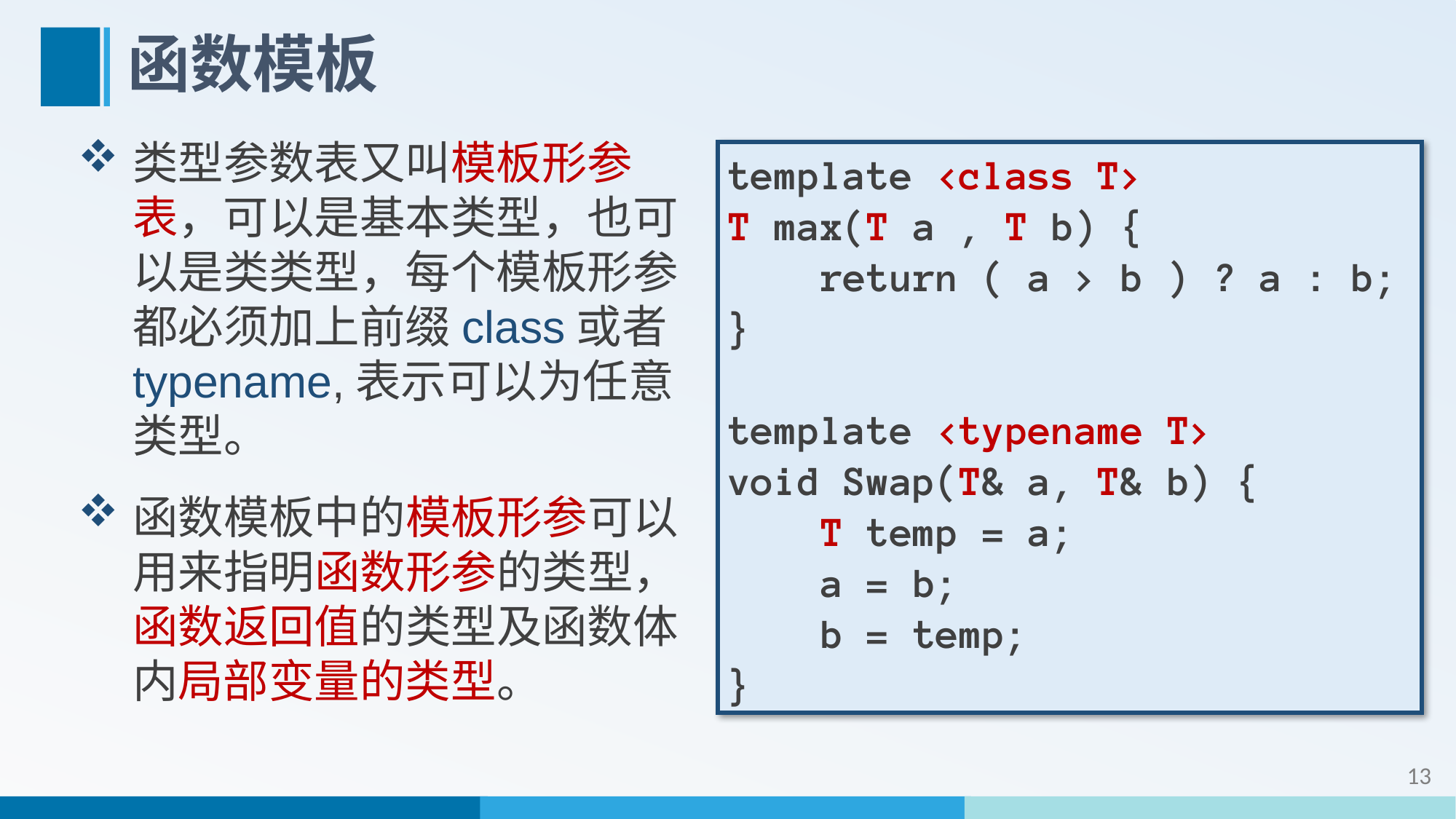

# 函数模板
类型参数表又叫模板形参表，可以是基本类型，也可以是类类型，每个模板形参都必须加上前缀class或者typename,表示可以为任意类型。
函数模板中的模板形参可以用来指明函数形参的类型，函数返回值的类型及函数体内局部变量的类型。
template <class T>
T max(T a , T b) {
    return ( a > b ) ? a : b;
}

template <typename T>
void Swap(T& a, T& b) {
    T temp = a;
    a = b;
    b = temp;
}